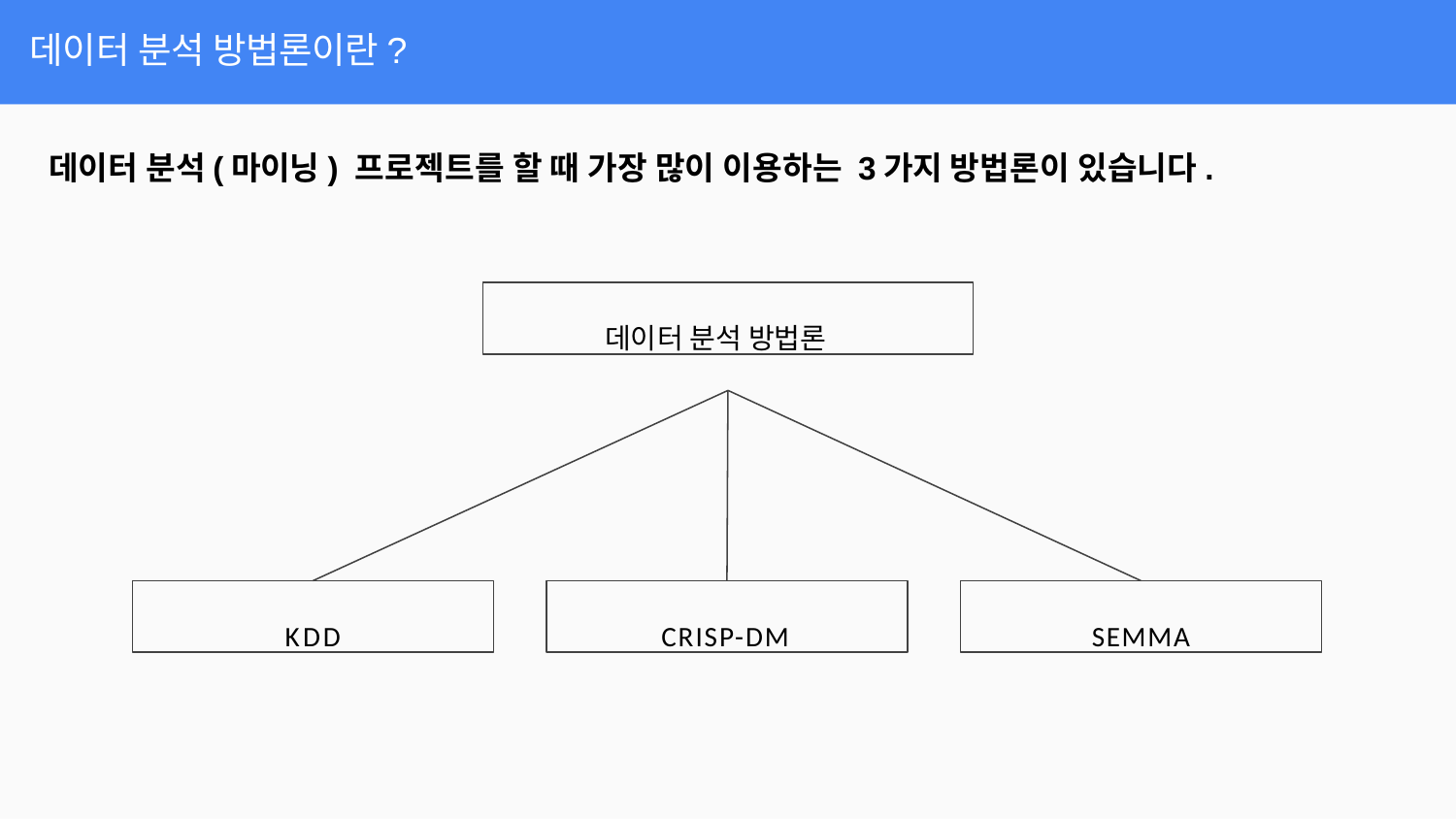

데이터 분석 방법론이란?
데이터 분석(마이닝) 프로젝트를 할 때 가장 많이 이용하는 3가지 방법론이 있습니다.

데이터 분석 방법론

KDD

CRISP-DM

SEMMA